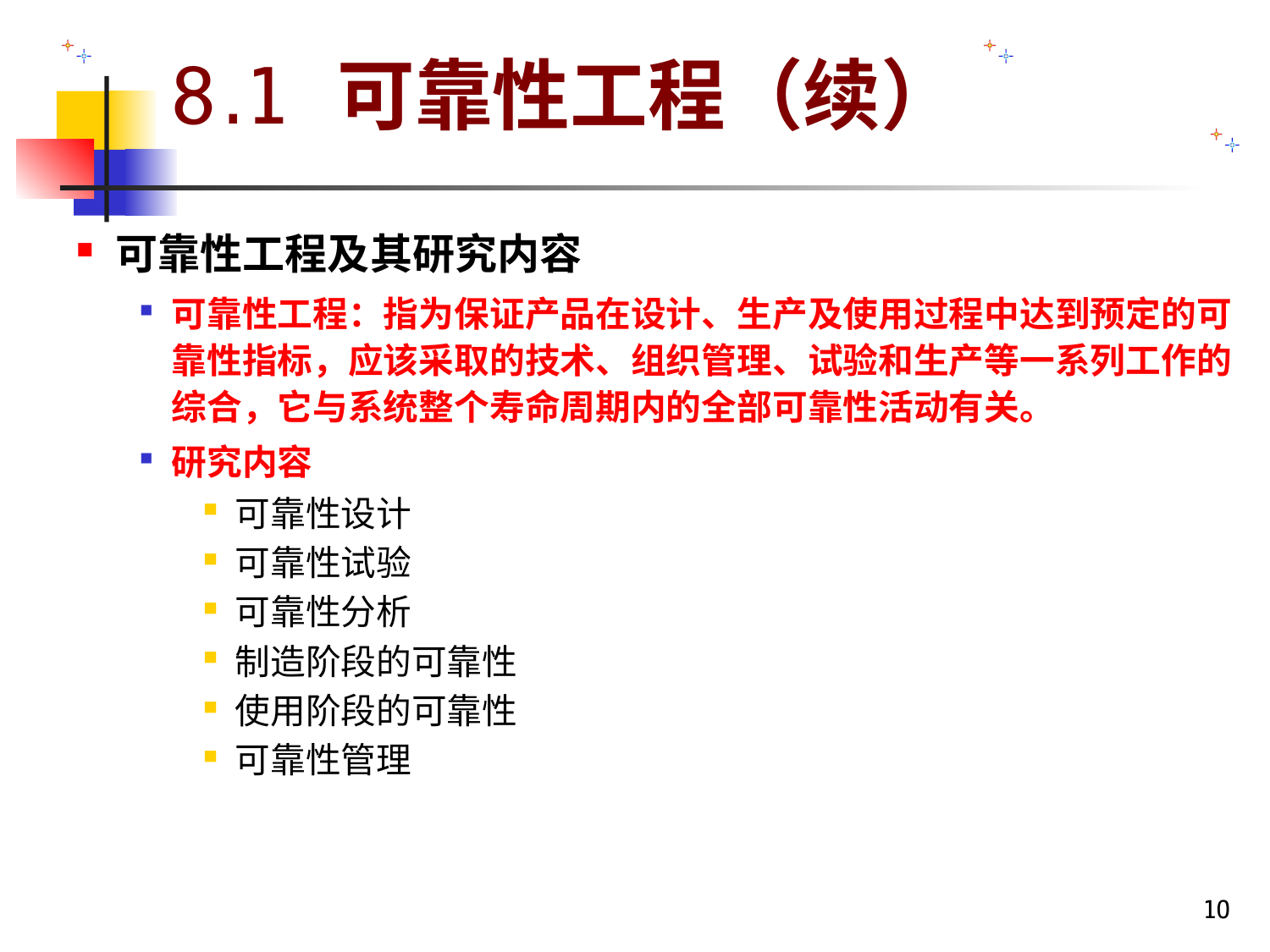

# 8.1 可靠性工程（续）
可靠性工程及其研究内容
可靠性工程：指为保证产品在设计、生产及使用过程中达到预定的可靠性指标，应该采取的技术、组织管理、试验和生产等一系列工作的综合，它与系统整个寿命周期内的全部可靠性活动有关。
研究内容
可靠性设计
可靠性试验
可靠性分析
制造阶段的可靠性
使用阶段的可靠性
可靠性管理
10